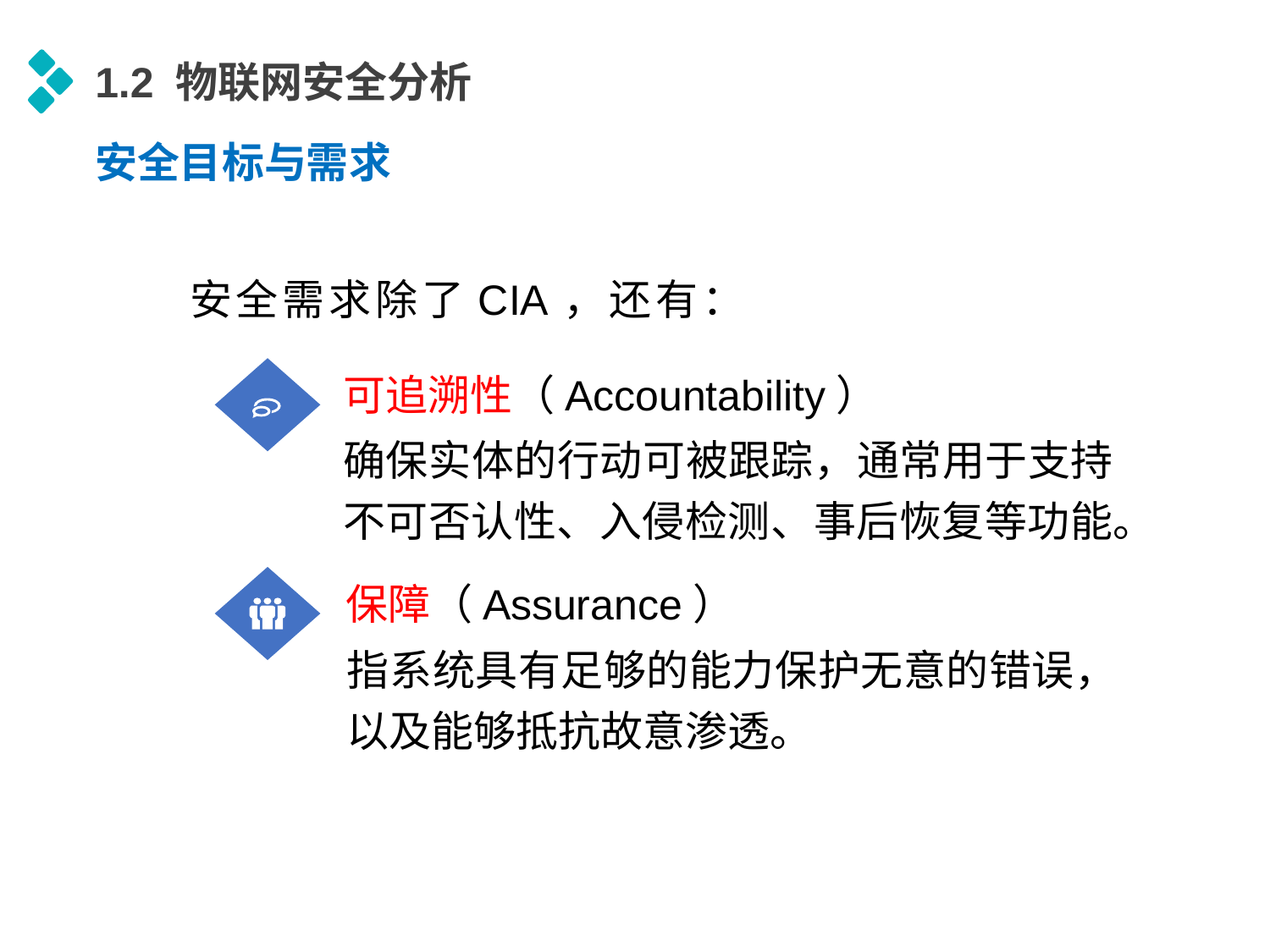

1.2 物联网安全分析

安全目标与需求
安全需求除了CIA，还有：

可追溯性（Accountability）
确保实体的行动可被跟踪，通常用于支持不可否认性、入侵检测、事后恢复等功能。

保障（Assurance）
指系统具有足够的能力保护无意的错误，以及能够抵抗故意渗透。
延时符